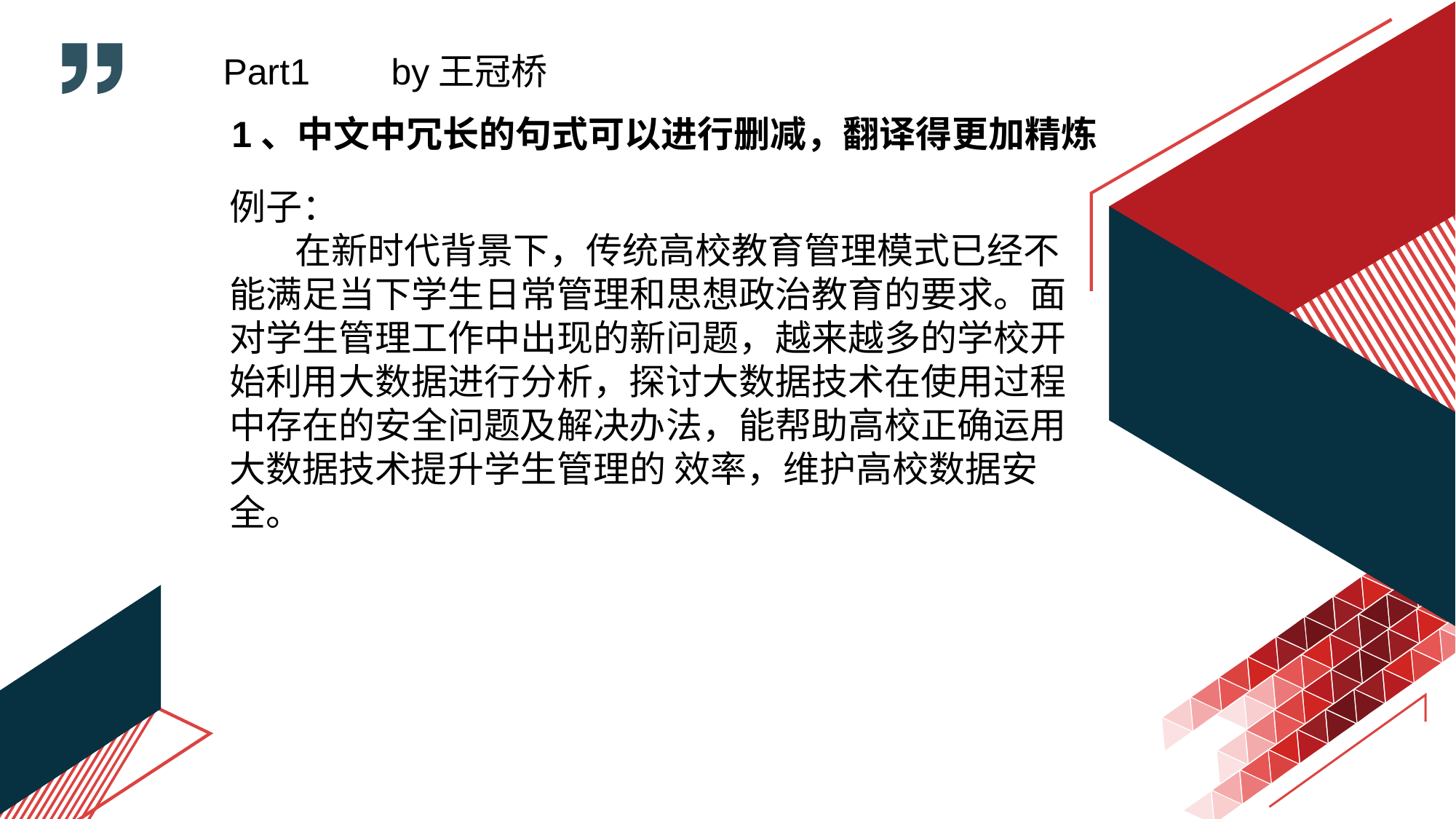

Part1        by王冠桥

1、中文中冗长的句式可以进行删减，翻译得更加精炼
例子：
       在新时代背景下，传统高校教育管理模式已经不能满足当下学生日常管理和思想政治教育的要求。面对学生管理工作中出现的新问题，越来越多的学校开始利用大数据进行分析，探讨大数据技术在使用过程中存在的安全问题及解决办法，能帮助高校正确运用大数据技术提升学生管理的 效率，维护高校数据安全。